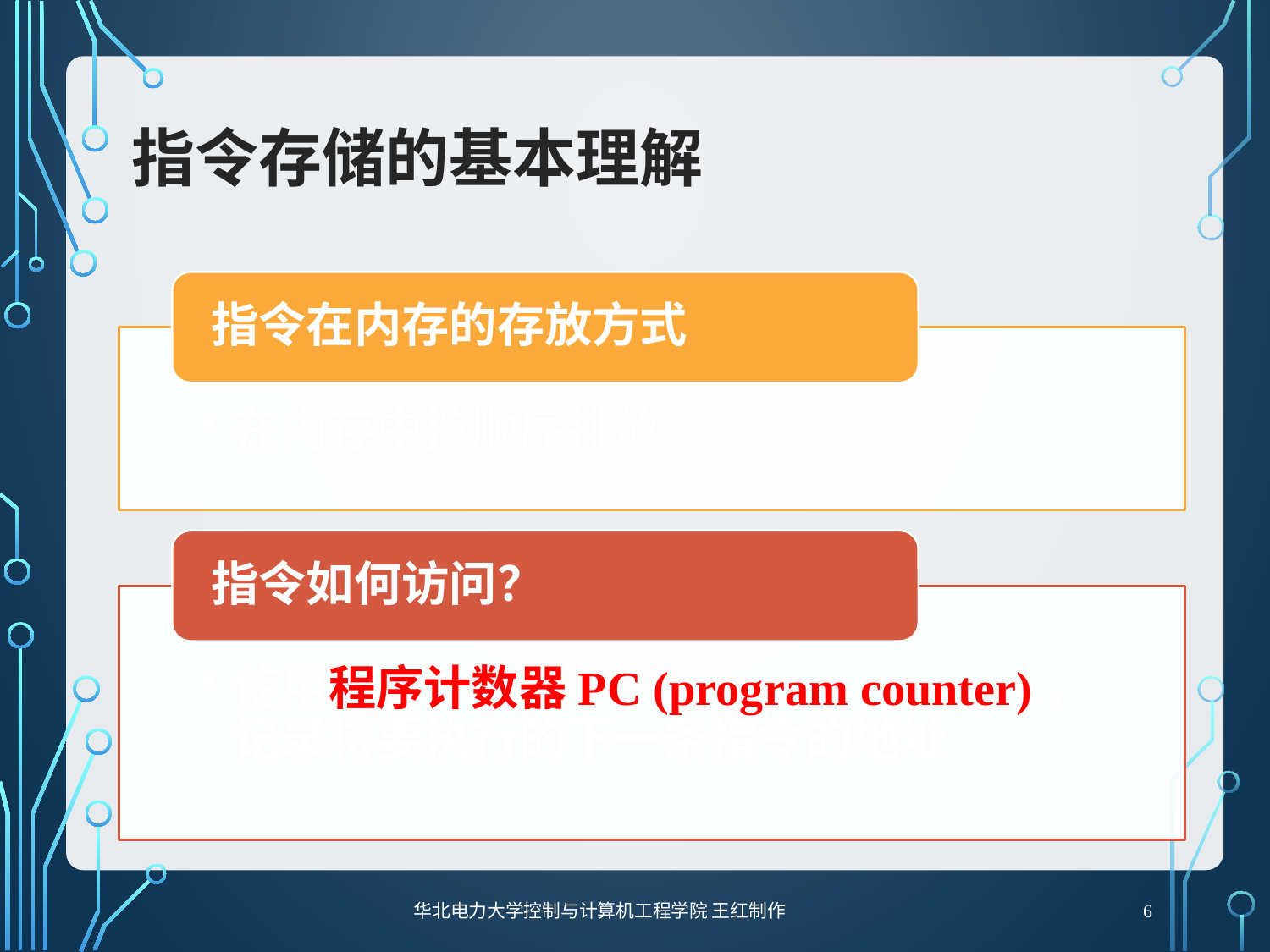

# 指令存储的基本理解
在内存中按顺序排放
指令在内存的存放方式
使用程序计数器PC (program counter)，记录将要执行的下一条指令的地址
指令如何访问？
6
华北电力大学控制与计算机工程学院 王红制作